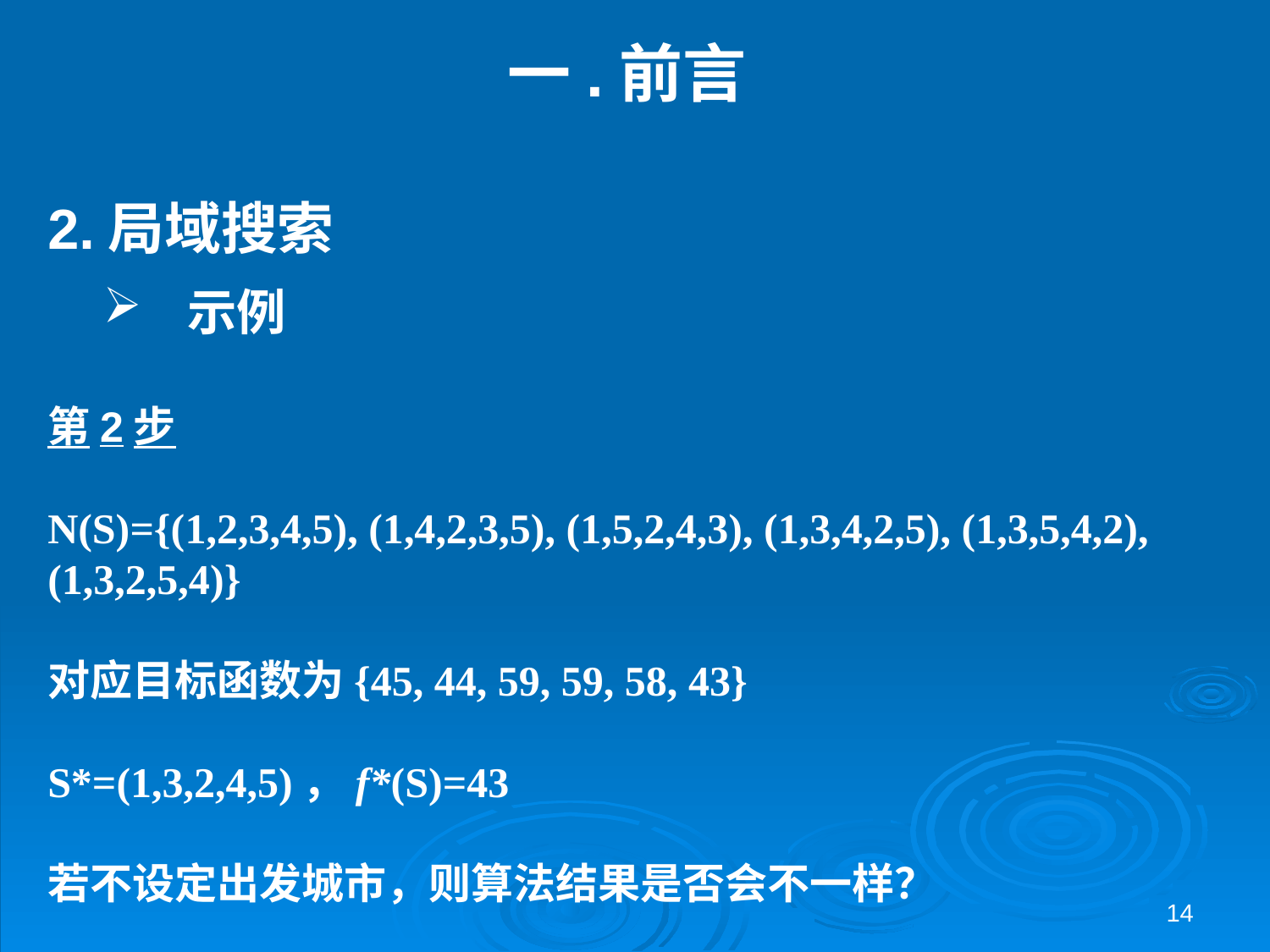

# 一.前言
2.局域搜索
示例

第2步

N(S)={(1,2,3,4,5), (1,4,2,3,5), (1,5,2,4,3), (1,3,4,2,5), (1,3,5,4,2), (1,3,2,5,4)}

对应目标函数为{45, 44, 59, 59, 58, 43}

S*=(1,3,2,4,5)，f*(S)=43

若不设定出发城市，则算法结果是否会不一样？

14